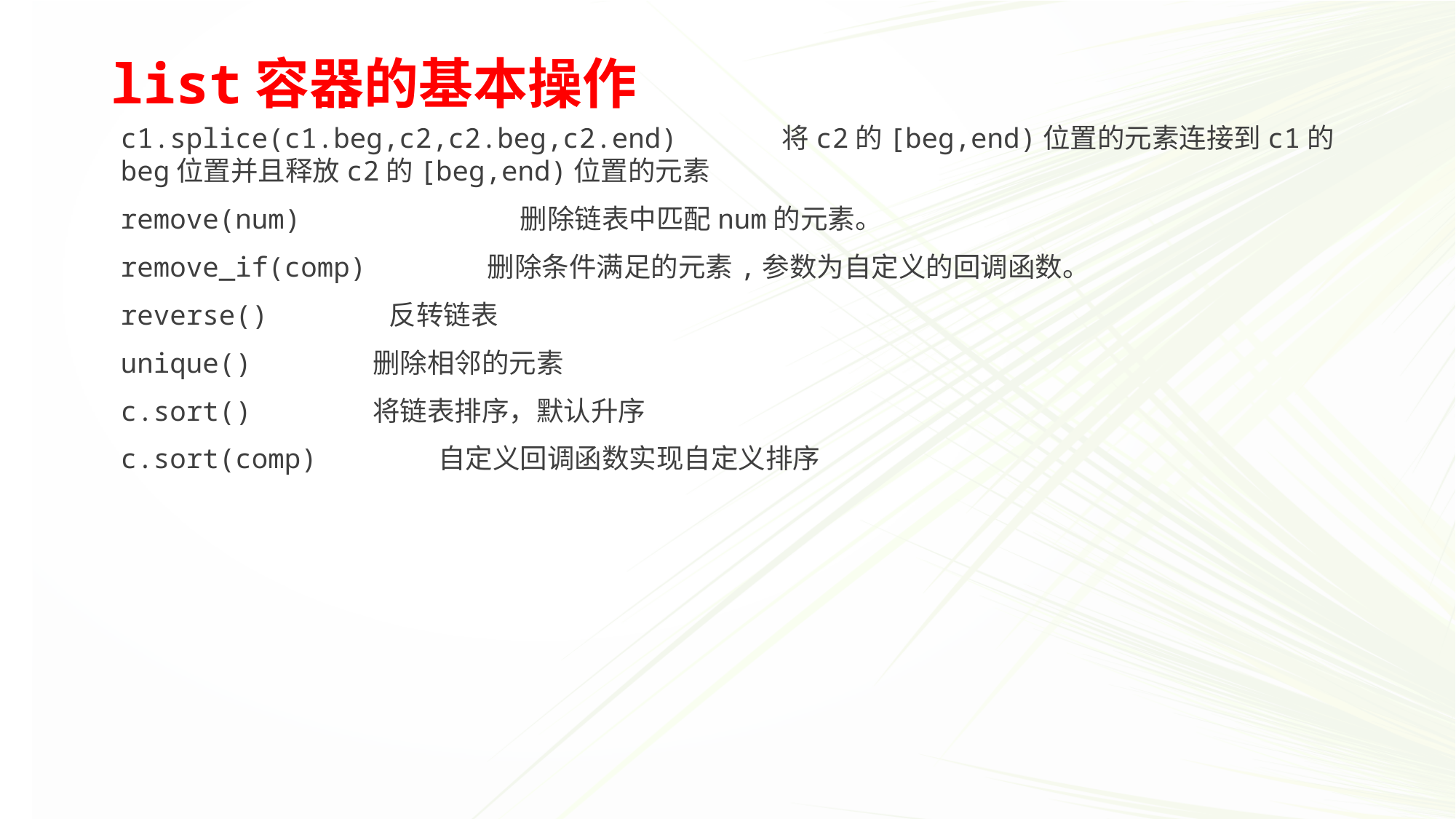

# list容器的基本操作
c1.splice(c1.beg,c2,c2.beg,c2.end)      将c2的[beg,end)位置的元素连接到c1的beg位置并且释放c2的[beg,end)位置的元素
remove(num)             删除链表中匹配num的元素。
remove_if(comp)       删除条件满足的元素,参数为自定义的回调函数。
reverse()       反转链表
unique()       删除相邻的元素
c.sort()       将链表排序，默认升序
c.sort(comp)       自定义回调函数实现自定义排序